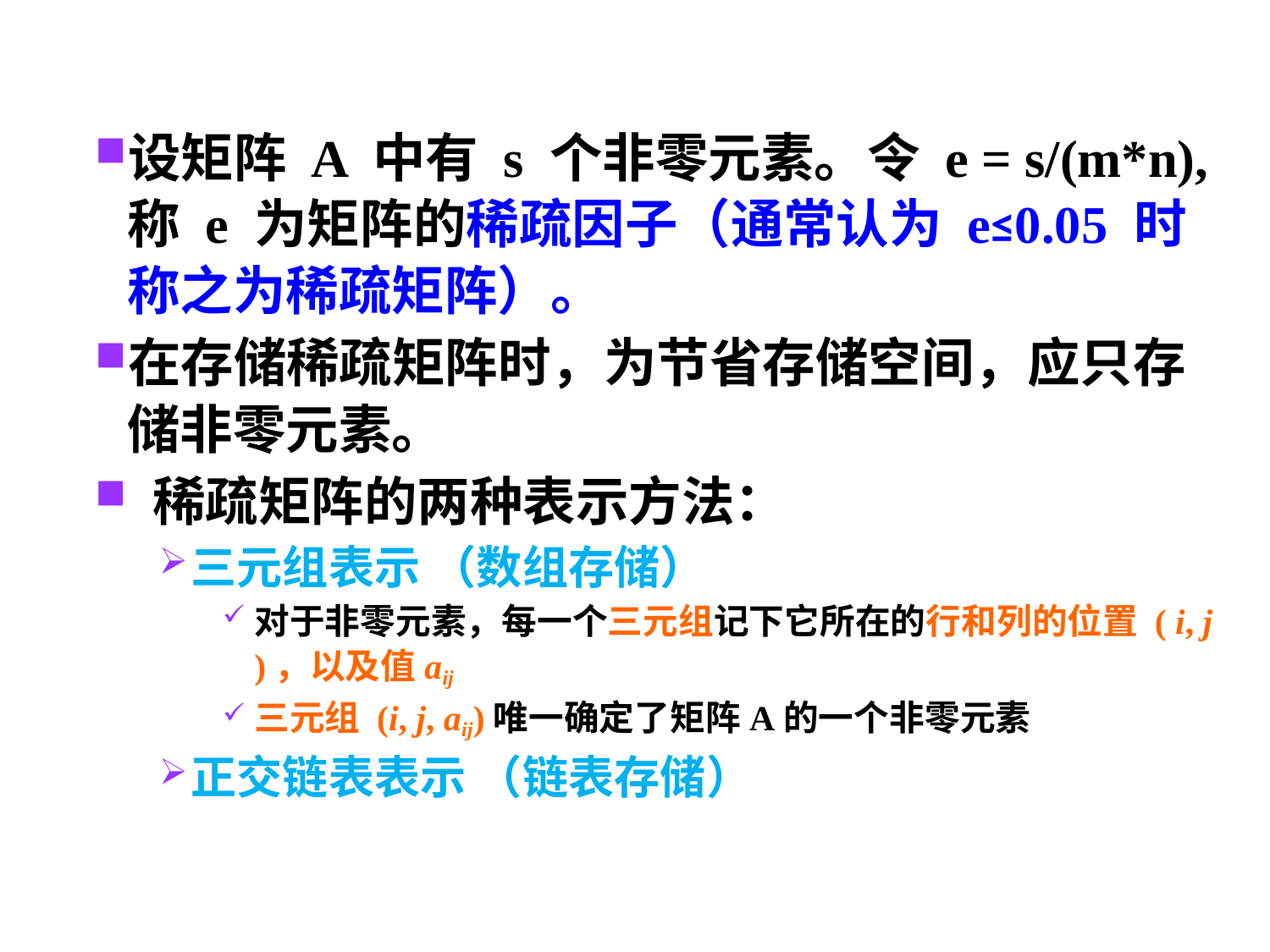

设矩阵 A 中有 s 个非零元素。令 e = s/(m*n),称 e 为矩阵的稀疏因子（通常认为 e≤0.05 时称之为稀疏矩阵）。
在存储稀疏矩阵时，为节省存储空间，应只存储非零元素。
 稀疏矩阵的两种表示方法：
三元组表示 （数组存储）
对于非零元素，每一个三元组记下它所在的行和列的位置 ( i, j )，以及值aij
三元组 (i, j, aij)唯一确定了矩阵A的一个非零元素
正交链表表示 （链表存储）